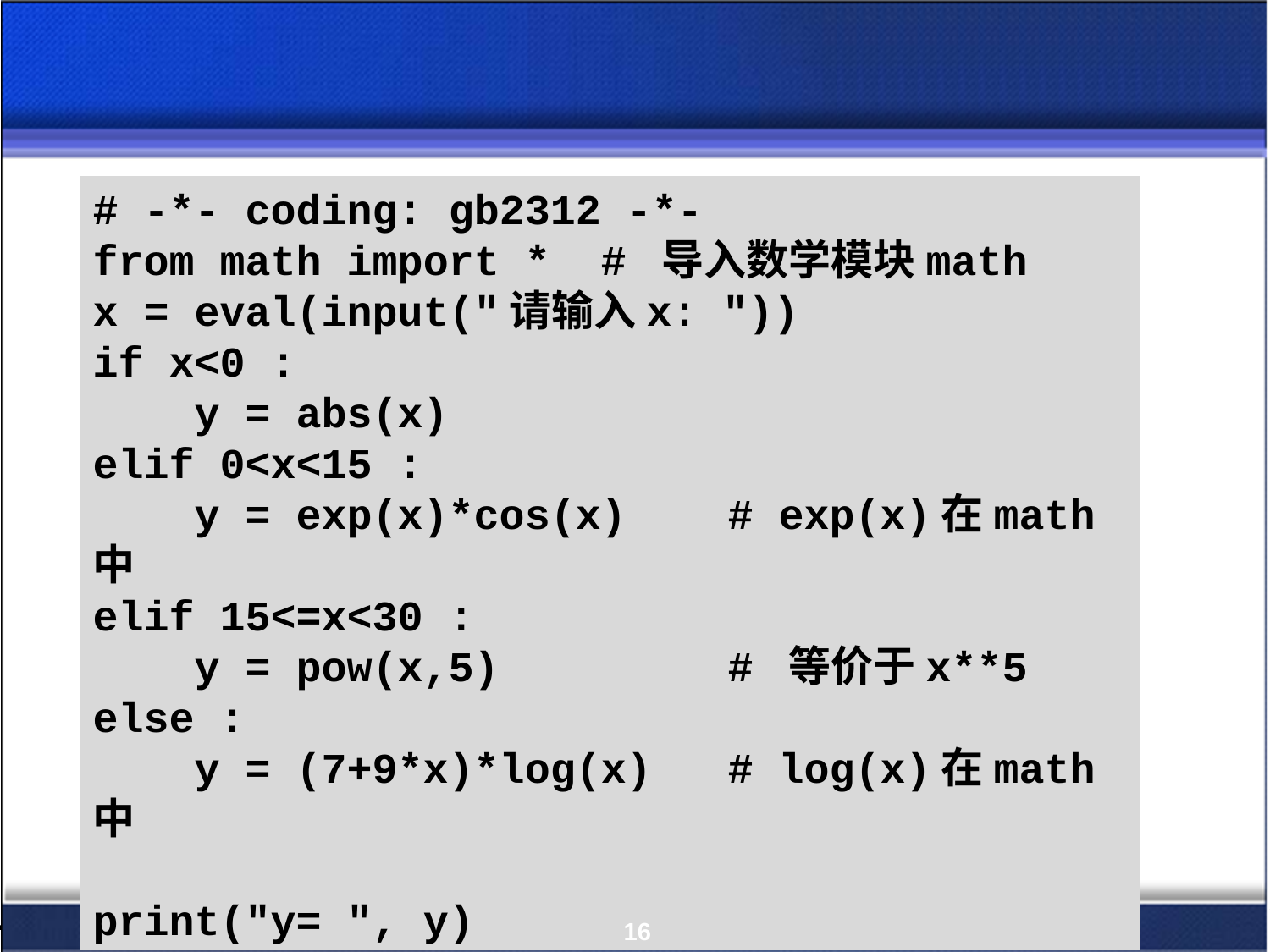

# -*- coding: gb2312 -*-
from math import * 	# 导入数学模块math
x = eval(input("请输入x: "))
if x<0 :
    y = abs(x)
elif 0<x<15 :
    y = exp(x)*cos(x)   	# exp(x)在math中
elif 15<=x<30 :
    y = pow(x,5)		# 等价于x**5
else :
    y = (7+9*x)*log(x)  	# log(x)在math中

print("y= ", y)
16